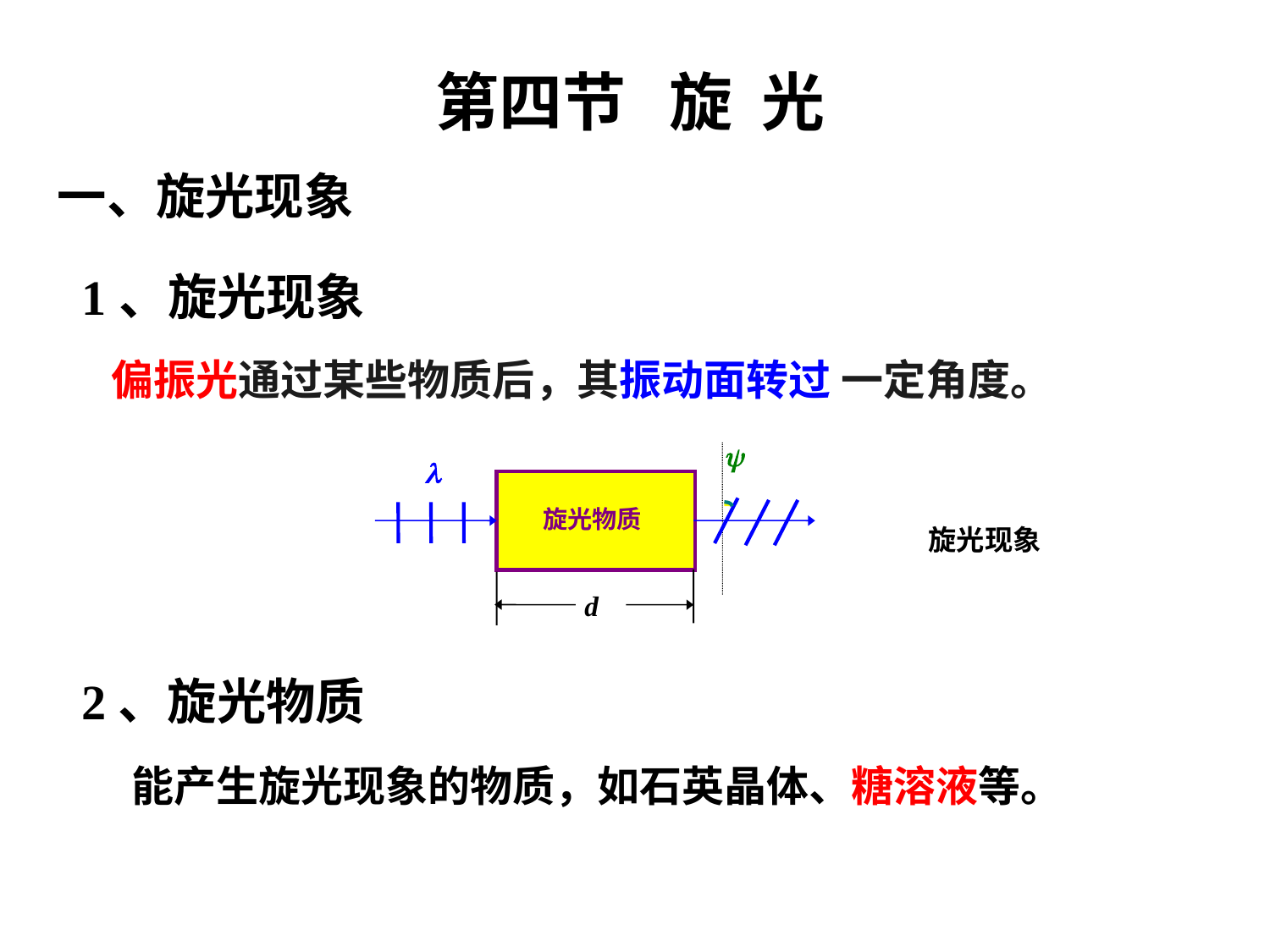

第四节   旋  光
一、旋光现象

1、旋光现象
偏振光通过某些物质后，其振动面转过 一定角度。
ψ

λ

旋光物质

 旋光现象

 d

2、旋光物质
能产生旋光现象的物质，如石英晶体、糖溶液等。